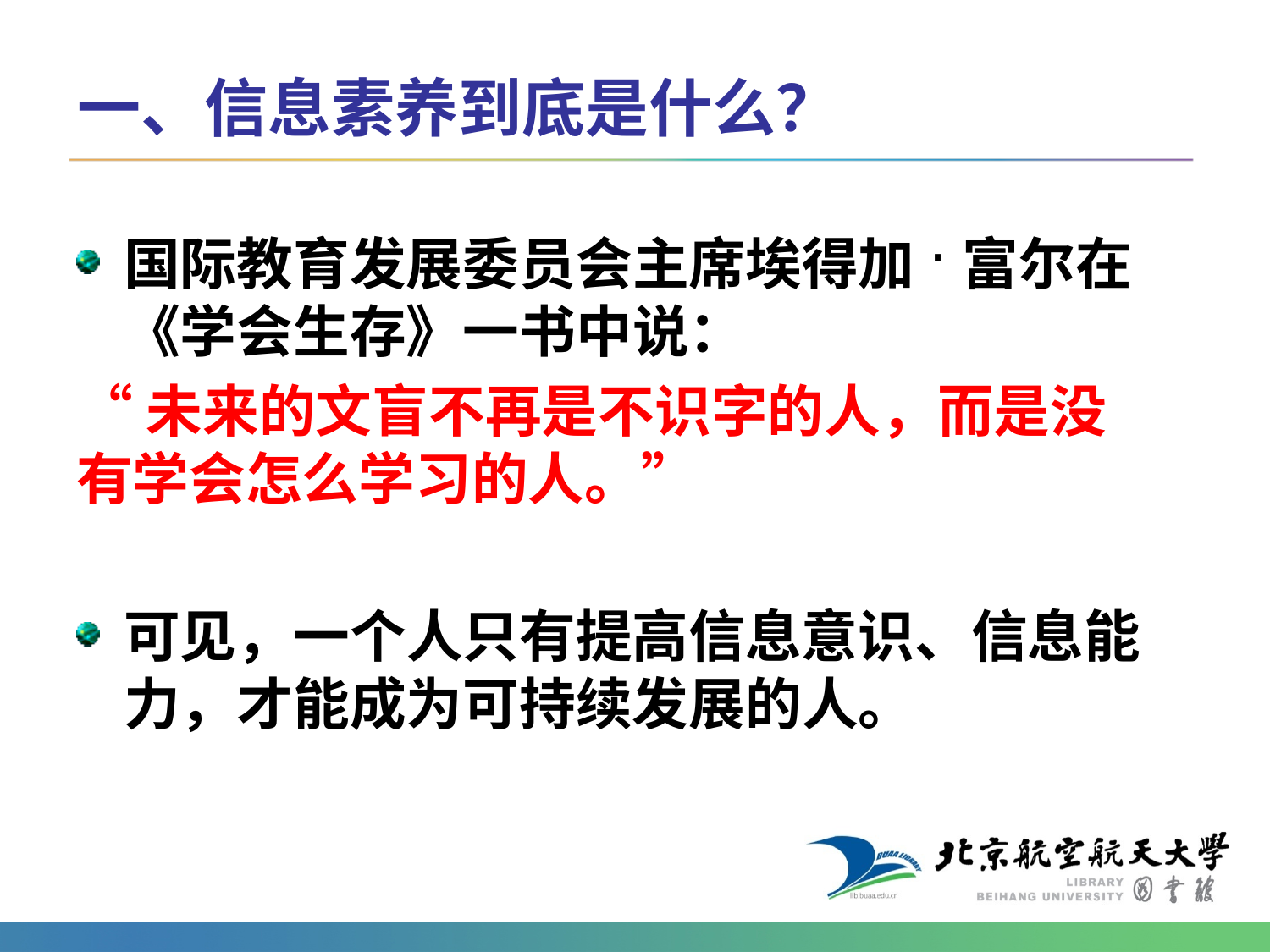

# 一、信息素养到底是什么？
国际教育发展委员会主席埃得加·富尔在《学会生存》一书中说：
“未来的文盲不再是不识字的人，而是没有学会怎么学习的人。”

可见，一个人只有提高信息意识、信息能力，才能成为可持续发展的人。